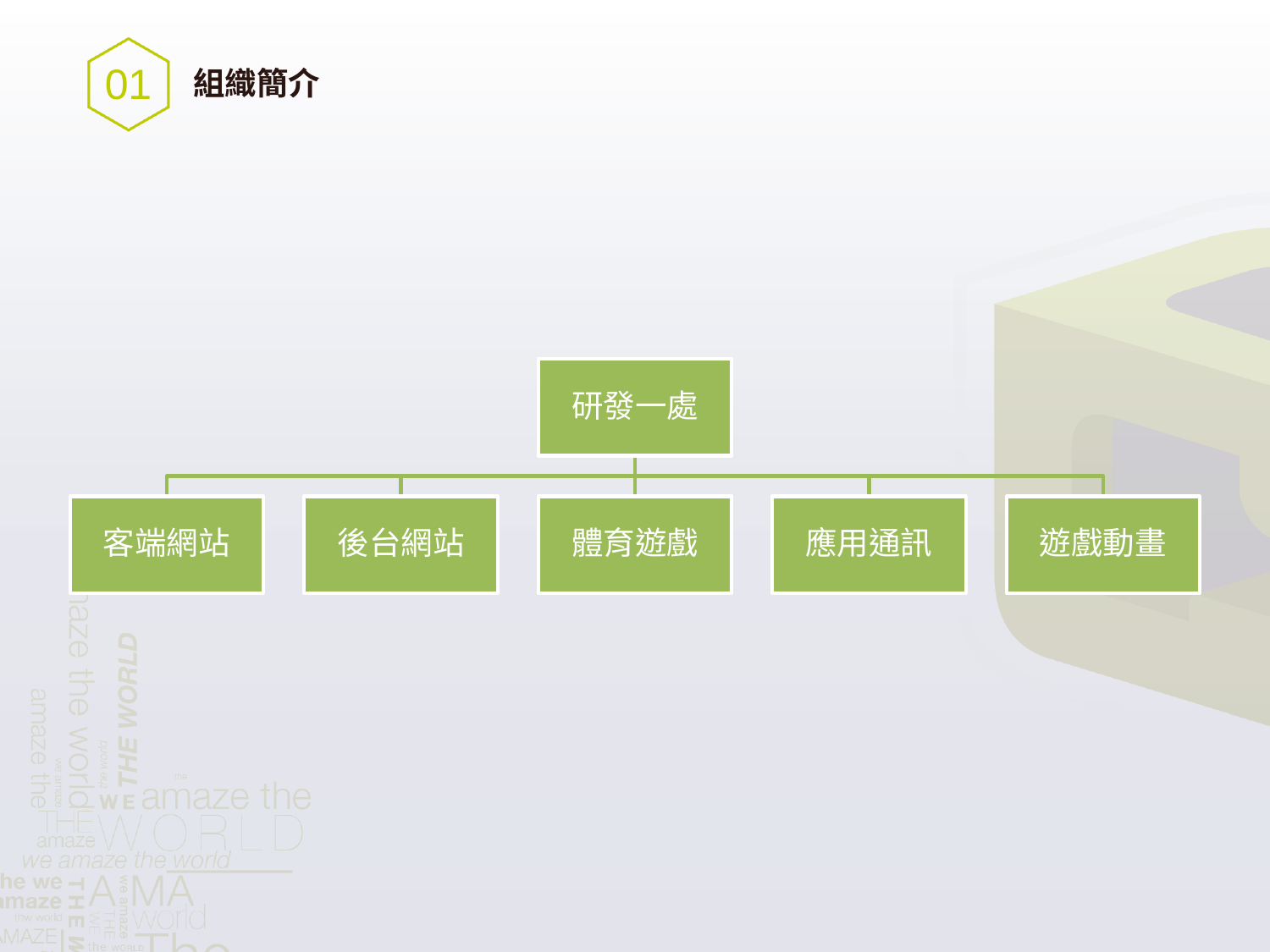

01
組織簡介
研發一處
客端網站
後台網站
體育遊戲
應用通訊
遊戲動畫